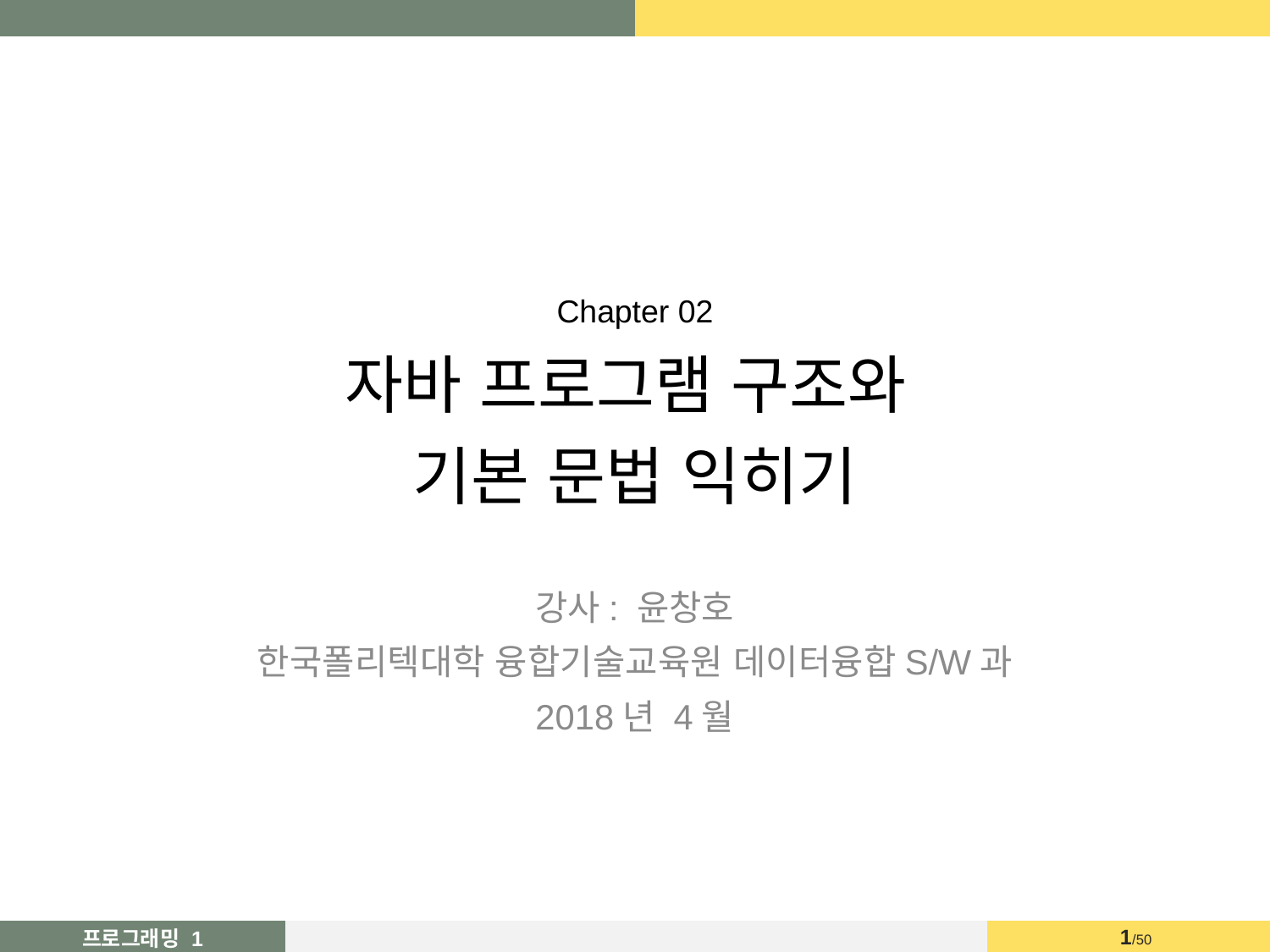

# Chapter 02 자바 프로그램 구조와 기본 문법 익히기
강사: 윤창호
한국폴리텍대학 융합기술교육원 데이터융합S/W과
2018년 4월